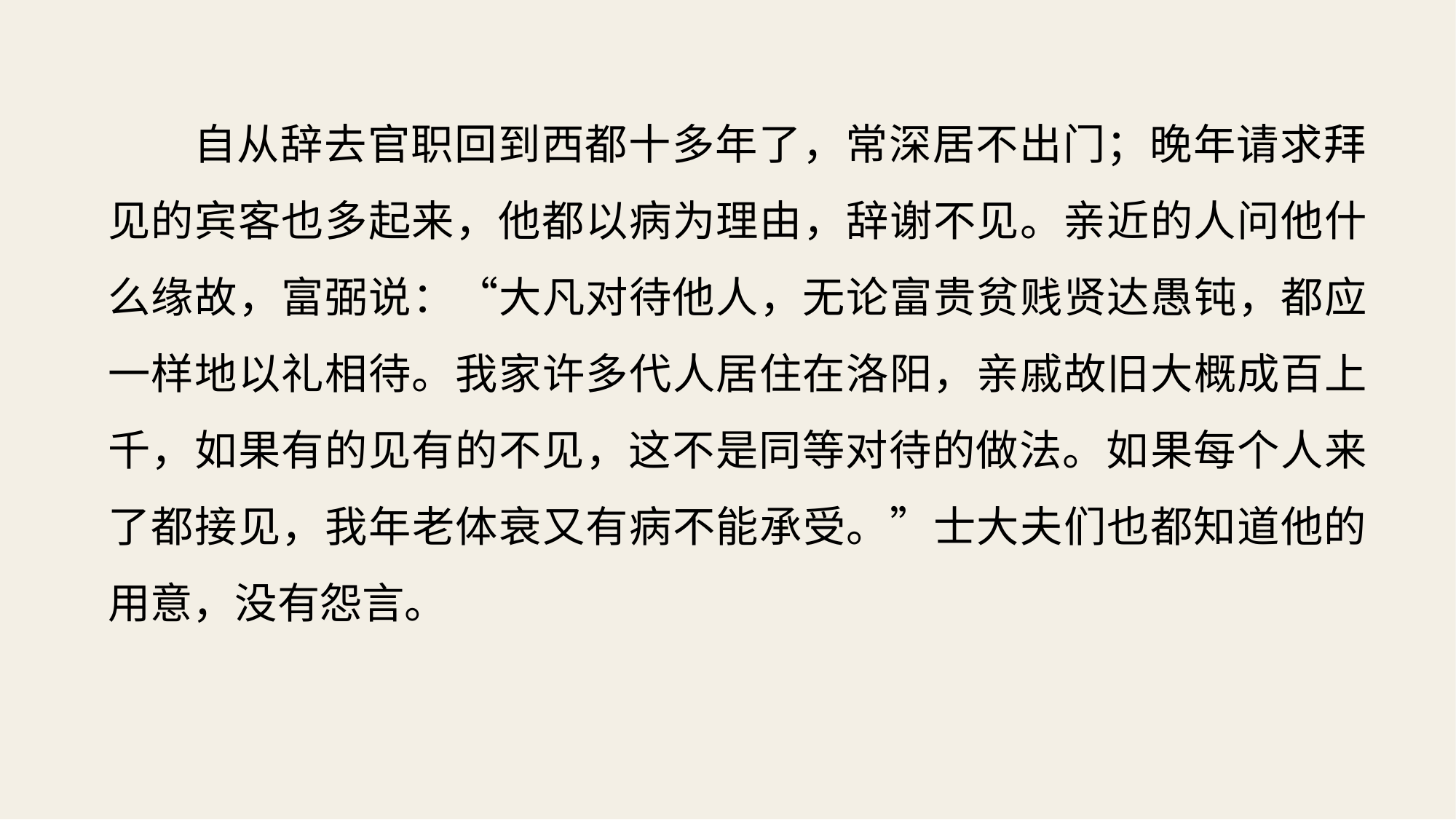

自从辞去官职回到西都十多年了，常深居不出门；晚年请求拜见的宾客也多起来，他都以病为理由，辞谢不见。亲近的人问他什么缘故，富弼说：“大凡对待他人，无论富贵贫贱贤达愚钝，都应一样地以礼相待。我家许多代人居住在洛阳，亲戚故旧大概成百上千，如果有的见有的不见，这不是同等对待的做法。如果每个人来了都接见，我年老体衰又有病不能承受。”士大夫们也都知道他的用意，没有怨言。